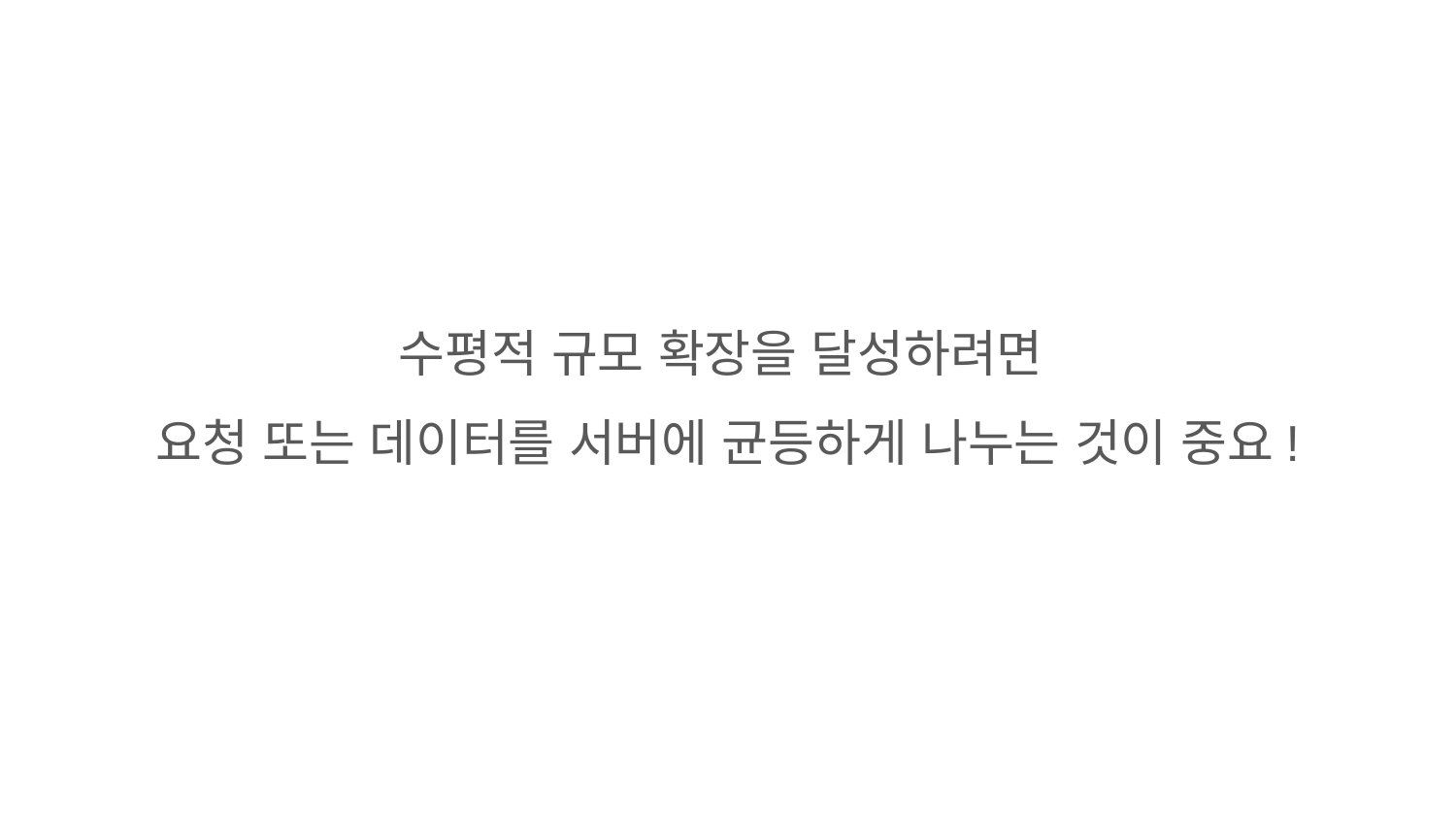

수평적 규모 확장을 달성하려면
요청 또는 데이터를 서버에 균등하게 나누는 것이 중요!